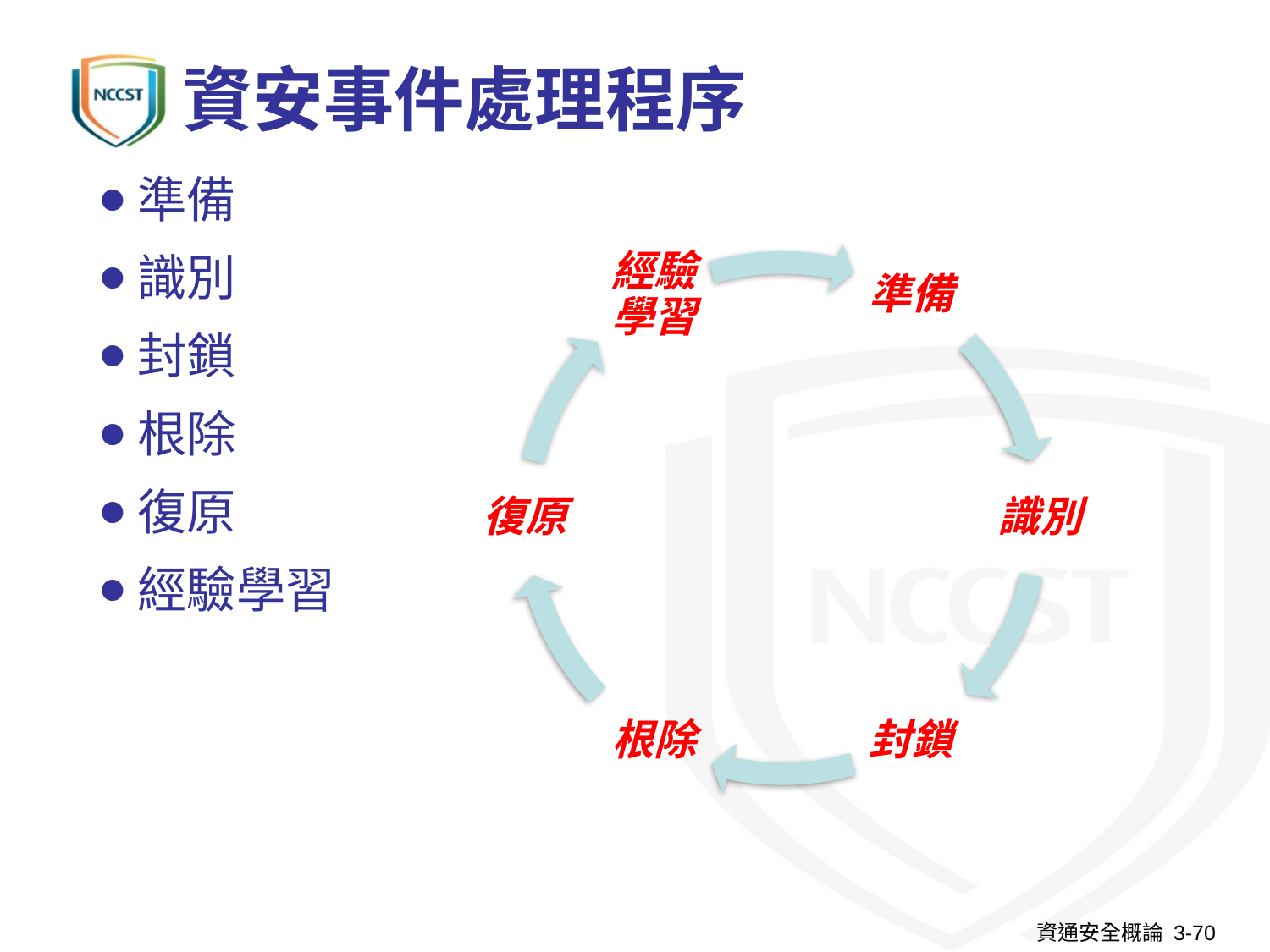

# 資安事件處理程序
準備
識別
封鎖
根除
復原
經驗學習
準備
識別
封鎖
根除
復原
經驗學習